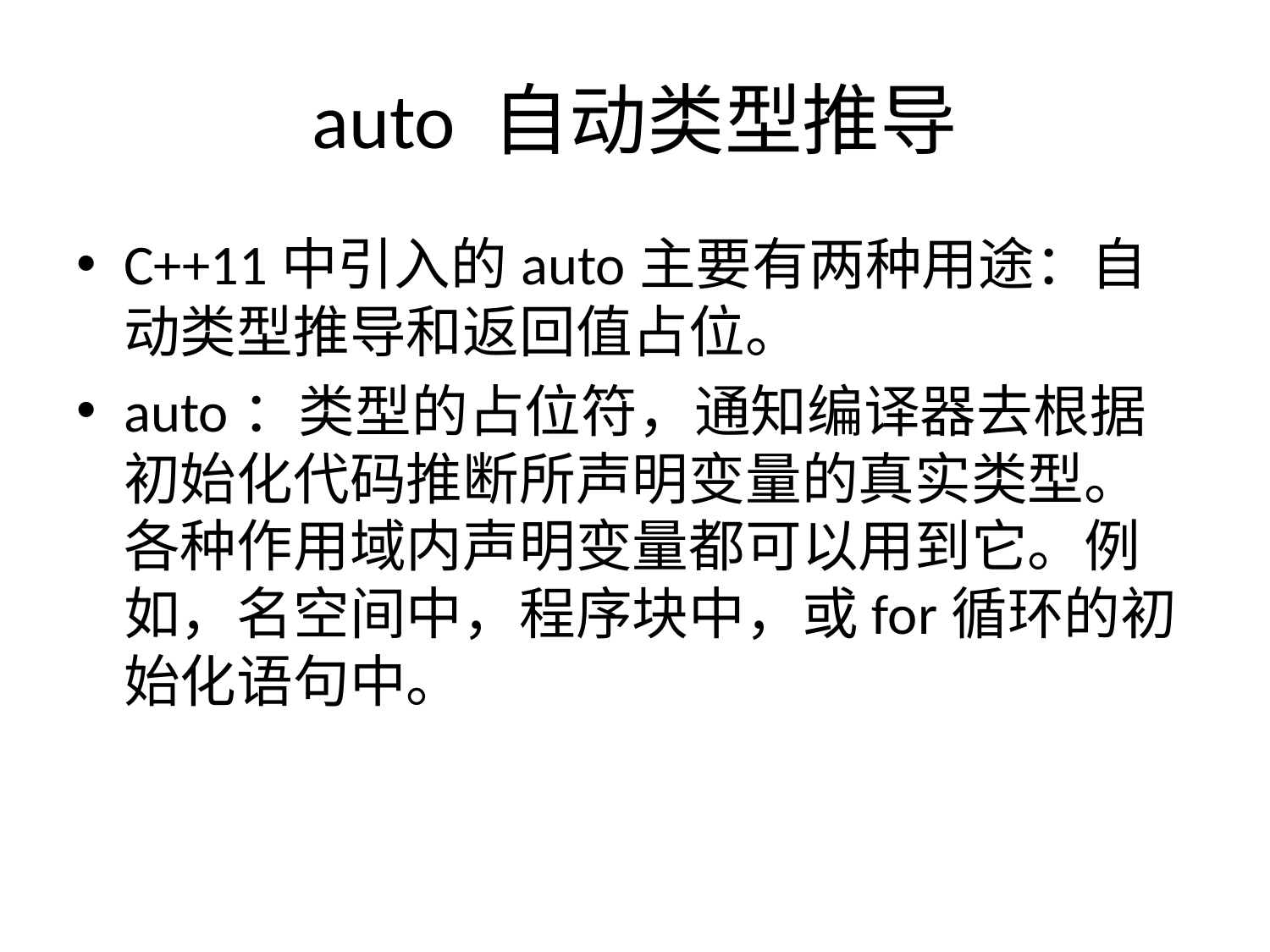

# auto 自动类型推导
C++11中引入的auto主要有两种用途：自动类型推导和返回值占位。
auto：类型的占位符，通知编译器去根据初始化代码推断所声明变量的真实类型。各种作用域内声明变量都可以用到它。例如，名空间中，程序块中，或for循环的初始化语句中。